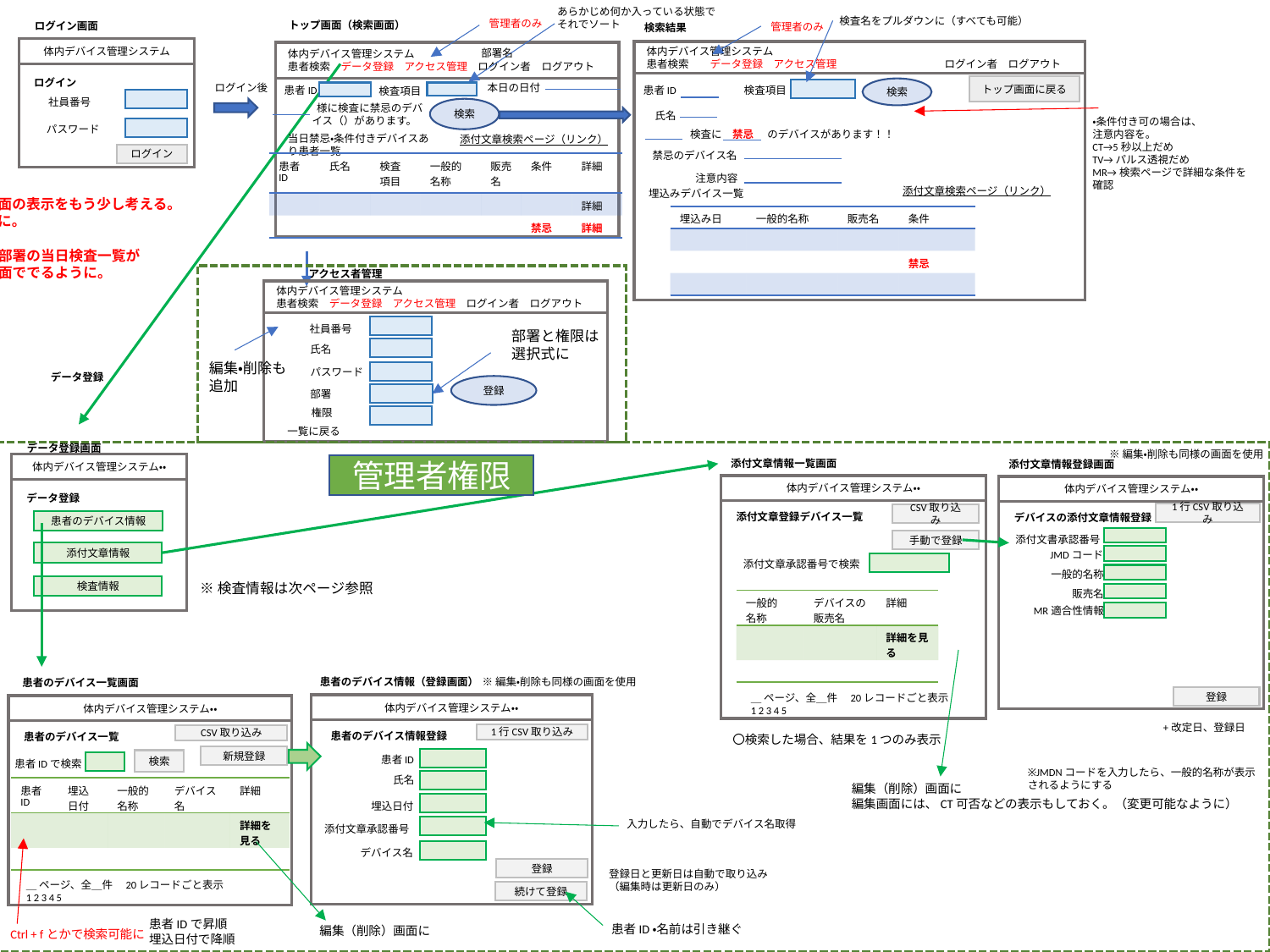

あらかじめ何か入っている状態で
それでソート
検査名をプルダウンに（すべても可能）
管理者のみ
トップ画面（検索画面）

体内デバイス管理システム
患者検索　データ登録　アクセス管理　ログイン者　ログアウト
検索
ログイン画面
管理者のみ
検索結果

体内デバイス管理システム
部署名

体内デバイス管理システム
患者検索　　データ登録　アクセス管理　　　　　　                   ログイン者　ログアウト
ログイン
本日の日付
ログイン後
トップ画面に戻る
患者ID
患者ID
検査項目
検査項目
検索

社員番号

 様に検査に禁忌のデバイス（）があります。

氏名

・条件付き可の場合は、
注意内容を。
CT→5秒以上だめ
TV→パルス透視だめ
MR→検索ページで詳細な条件を
確認
パスワード

検査に
禁忌
のデバイスがあります！！
当日禁忌・条件付きデバイスあり患者一覧
添付文章検索ページ（リンク）
禁忌のデバイス名
ログイン
| 患者ID | 氏名 | 検査項目 | 一般的名称 | 販売名 | 条件 | 詳細 |
| --- | --- | --- | --- | --- | --- | --- |
|  |  |  |  |  |  | 詳細 |
|  |  |  |  |  | 禁忌 | 詳細 |
注意内容
添付文章検索ページ（リンク）
埋込みデバイス一覧
トップ画面の表示をもう少し考える。
シンプルに。
| 埋込み日 | 一般的名称 | 販売名 | 条件 |
| --- | --- | --- | --- |
|  |  |  |  |
|  |  |  | 禁忌 |
|  |  |  |  |
従業員の部署の当日検査一覧が
トップ画面ででるように。
アクセス者管理

体内デバイス管理システム
患者検索　データ登録　アクセス管理　ログイン者　ログアウト
社員番号

氏名

編集・削除も
追加
パスワード

登録
権限

一覧に戻る

部署と権限は選択式に
データ登録
部署

データ登録画面
※編集・削除も同様の画面を使用

添付文章情報一覧画面
添付文章情報登録画面

体内デバイス管理システム・・
管理者権限

体内デバイス管理システム・・

体内デバイス管理システム・・
データ登録
1行CSV取り込み
添付文章登録デバイス一覧
CSV取り込み
デバイスの添付文章情報登録
患者のデバイス情報
添付文書承認番号

手動で登録
JMDコード
添付文章情報

添付文章承認番号で検索

一般的名称

※検査情報は次ページ参照
検査情報
販売名

| 一般的 名称 | デバイスの販売名 | 詳細 |
| --- | --- | --- |
|  |  | 詳細を見る |
|  |  |  |
MR適合性情報

※編集・削除も同様の画面を使用
患者のデバイス情報（登録画面）

体内デバイス管理システム・・
患者のデバイス情報登録
1行CSV取り込み
患者ID

氏名

埋込日付

添付文章承認番号

デバイス名

登録
患者のデバイス一覧画面
＿ ページ、全＿件　20レコードごと表示
1 2 3 4 5
登録

体内デバイス管理システム・・
+改定日、登録日
患者のデバイス一覧
CSV取り込み
〇検索した場合、結果を1つのみ表示

新規登録
検索
患者IDで検索

※JMDNコードを入力したら、一般的名称が表示
されるようにする
編集（削除）画面に
編集画面には、CT可否などの表示もしておく。（変更可能なように）
| 患者ID | 埋込日付 | 一般的名称 | デバイス名 | 詳細 |
| --- | --- | --- | --- | --- |
|  |  |  |  | 詳細を見る |
|  |  |  |  |  |
入力したら、自動でデバイス名取得
登録日と更新日は自動で取り込み
（編集時は更新日のみ）
＿ ページ、全＿件　20レコードごと表示
1 2 3 4 5
続けて登録
患者IDで昇順
埋込日付で降順
患者ID・名前は引き継ぐ
編集（削除）画面に
Ctrl + fとかで検索可能に